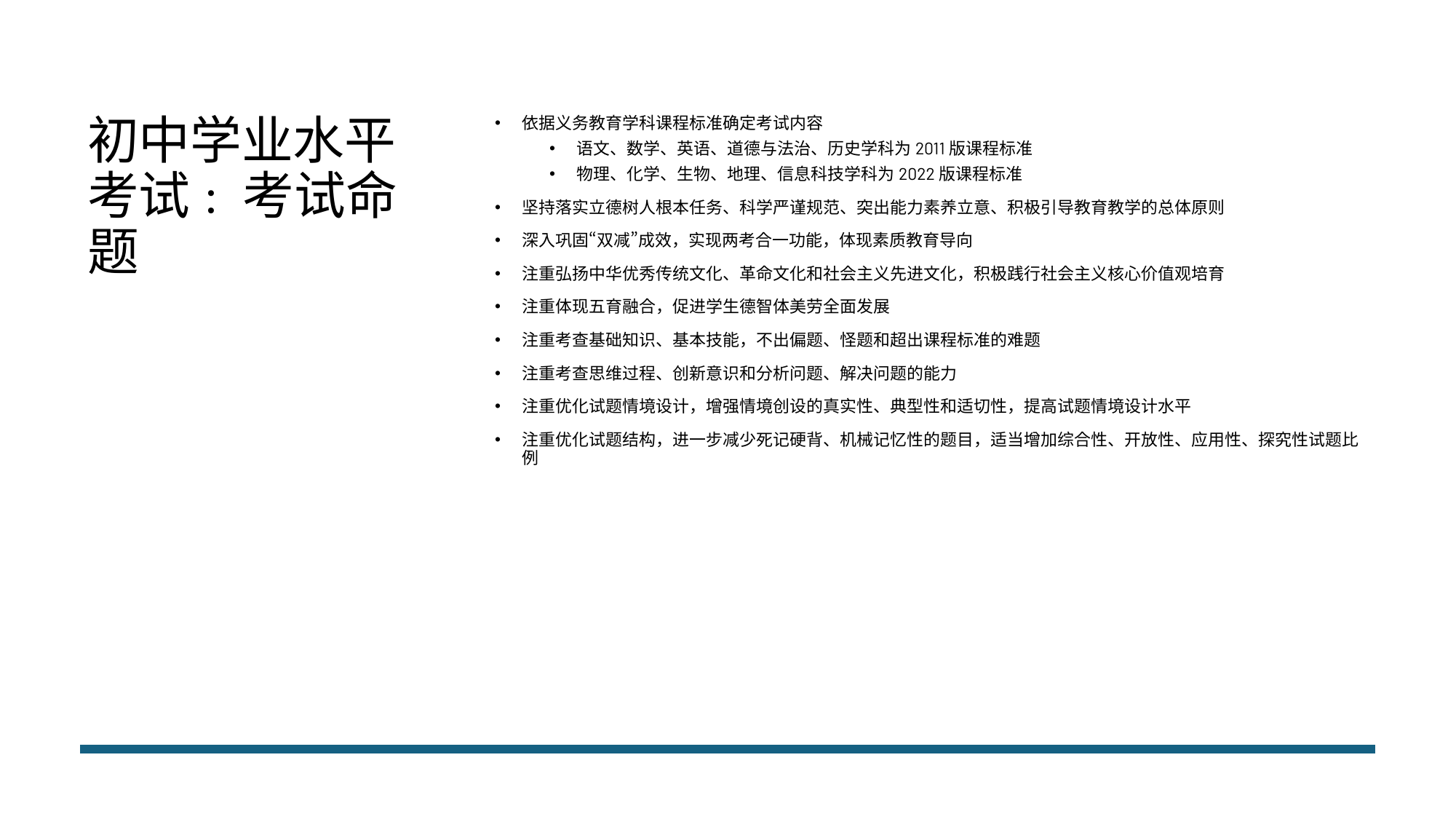

# 初中学业水平考试: 考试命题
依据义务教育学科课程标准确定考试内容
语文、数学、英语、道德与法治、历史学科为2011版课程标准
物理、化学、生物、地理、信息科技学科为2022版课程标准
坚持落实立德树人根本任务、科学严谨规范、突出能力素养立意、积极引导教育教学的总体原则
深入巩固“双减”成效，实现两考合一功能，体现素质教育导向
注重弘扬中华优秀传统文化、革命文化和社会主义先进文化，积极践行社会主义核心价值观培育
注重体现五育融合，促进学生德智体美劳全面发展
注重考查基础知识、基本技能，不出偏题、怪题和超出课程标准的难题
注重考查思维过程、创新意识和分析问题、解决问题的能力
注重优化试题情境设计，增强情境创设的真实性、典型性和适切性，提高试题情境设计水平
注重优化试题结构，进一步减少死记硬背、机械记忆性的题目，适当增加综合性、开放性、应用性、探究性试题比例